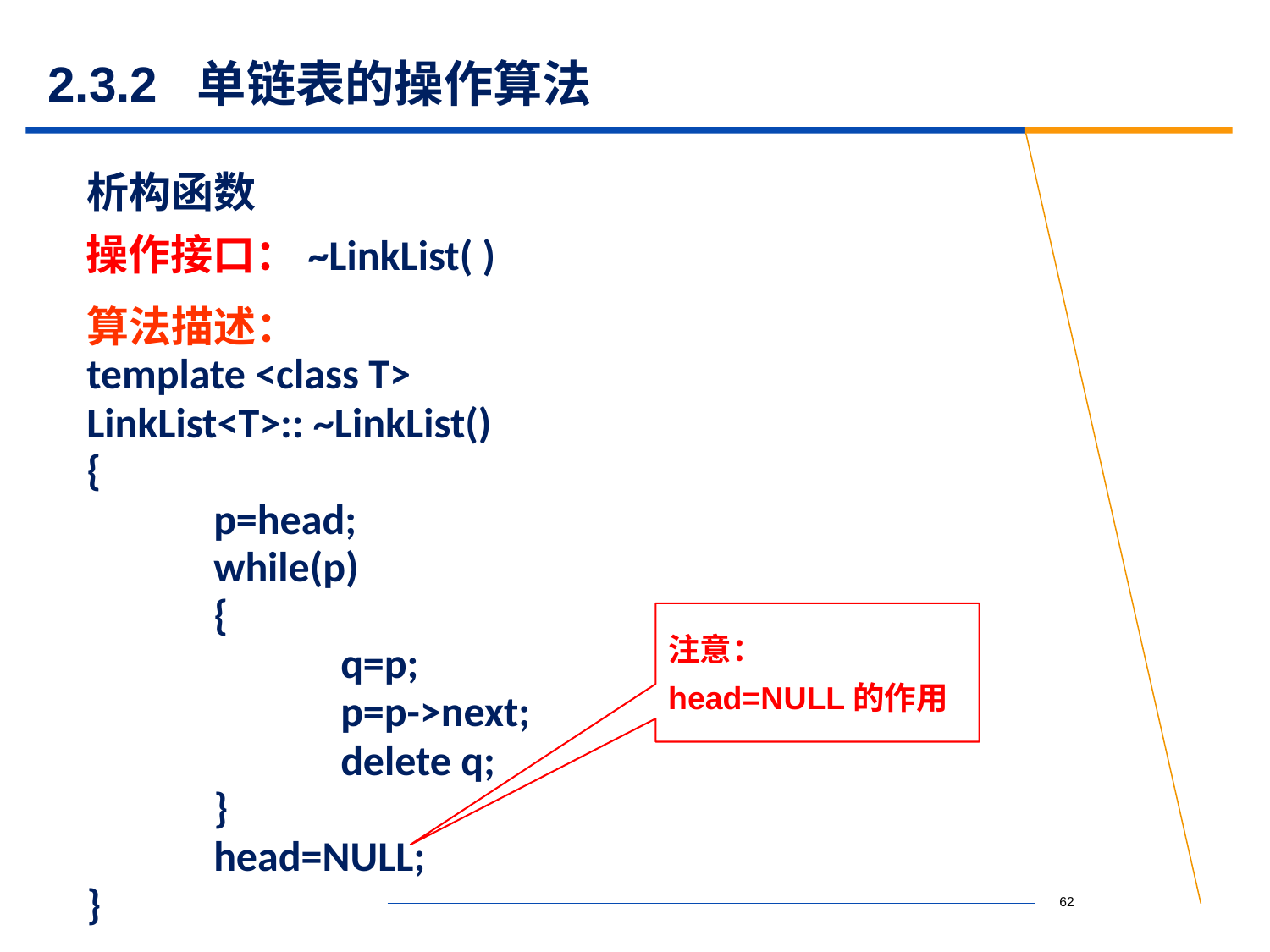

# 2.3.2  单链表的操作算法
析构函数
操作接口：~LinkList( )
算法描述：
template <class T>
LinkList<T>:: ~LinkList()
{
	p=head;
	while(p)
	{
		q=p;
		p=p->next;
		delete q;
	}
	head=NULL;
}
注意：
head=NULL的作用